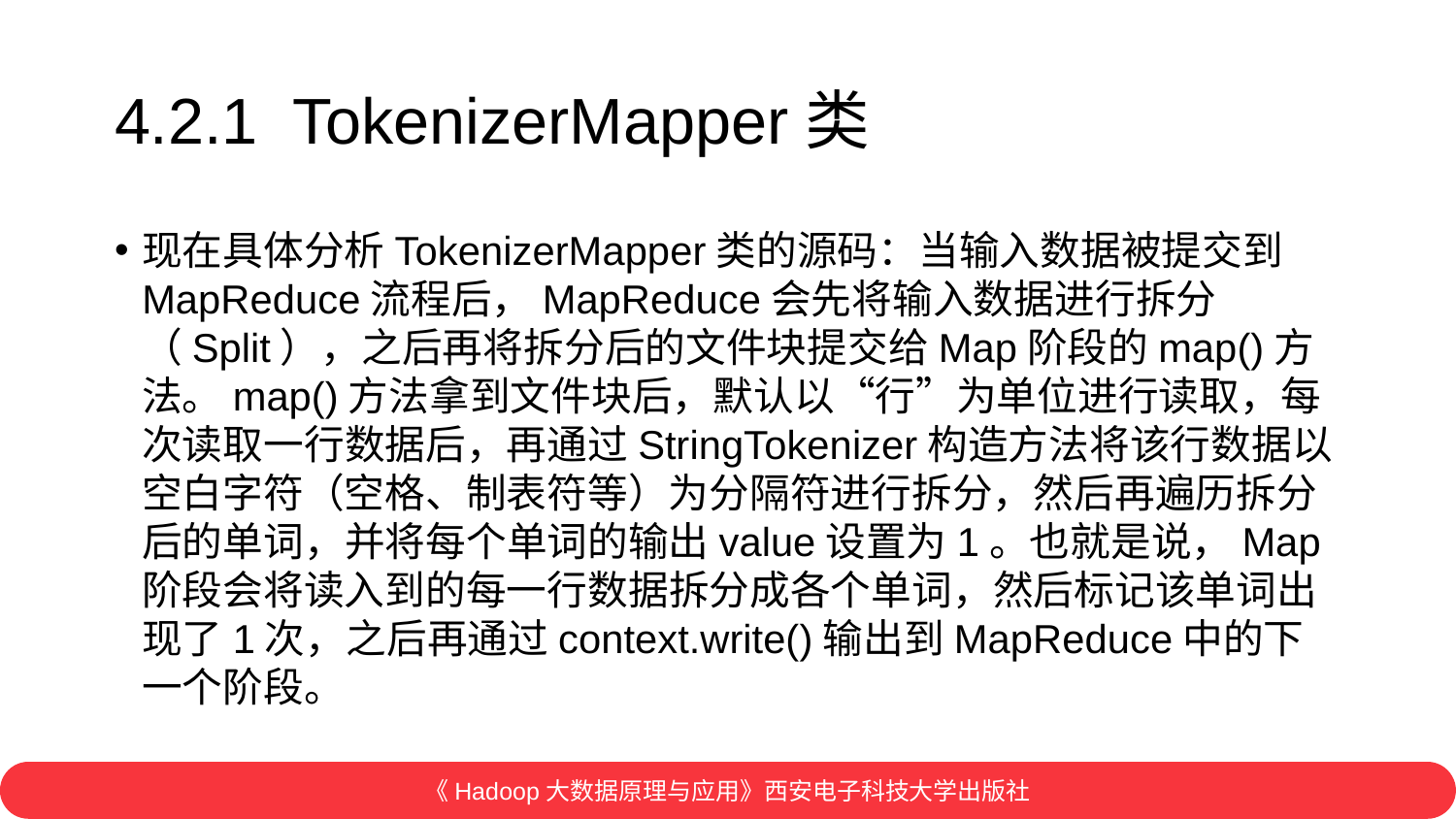

# 4.2.1  TokenizerMapper类
现在具体分析TokenizerMapper类的源码：当输入数据被提交到MapReduce流程后，MapReduce会先将输入数据进行拆分（Split），之后再将拆分后的文件块提交给Map阶段的map()方法。map()方法拿到文件块后，默认以“行”为单位进行读取，每次读取一行数据后，再通过StringTokenizer构造方法将该行数据以空白字符（空格、制表符等）为分隔符进行拆分，然后再遍历拆分后的单词，并将每个单词的输出value设置为1。也就是说，Map阶段会将读入到的每一行数据拆分成各个单词，然后标记该单词出现了1次，之后再通过context.write()输出到MapReduce中的下一个阶段。